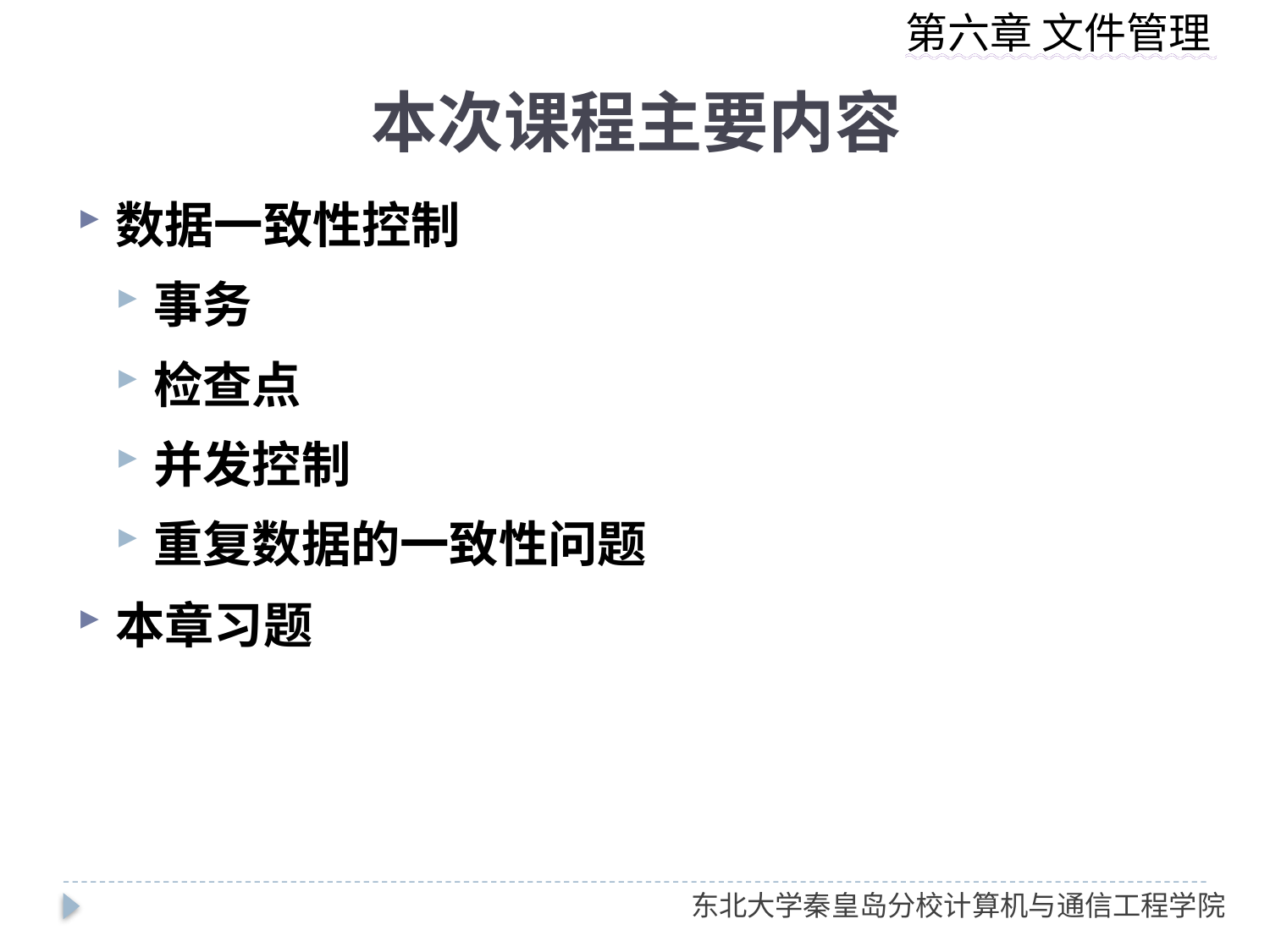

# 本次课程主要内容
数据一致性控制
事务
检查点
并发控制
重复数据的一致性问题
本章习题